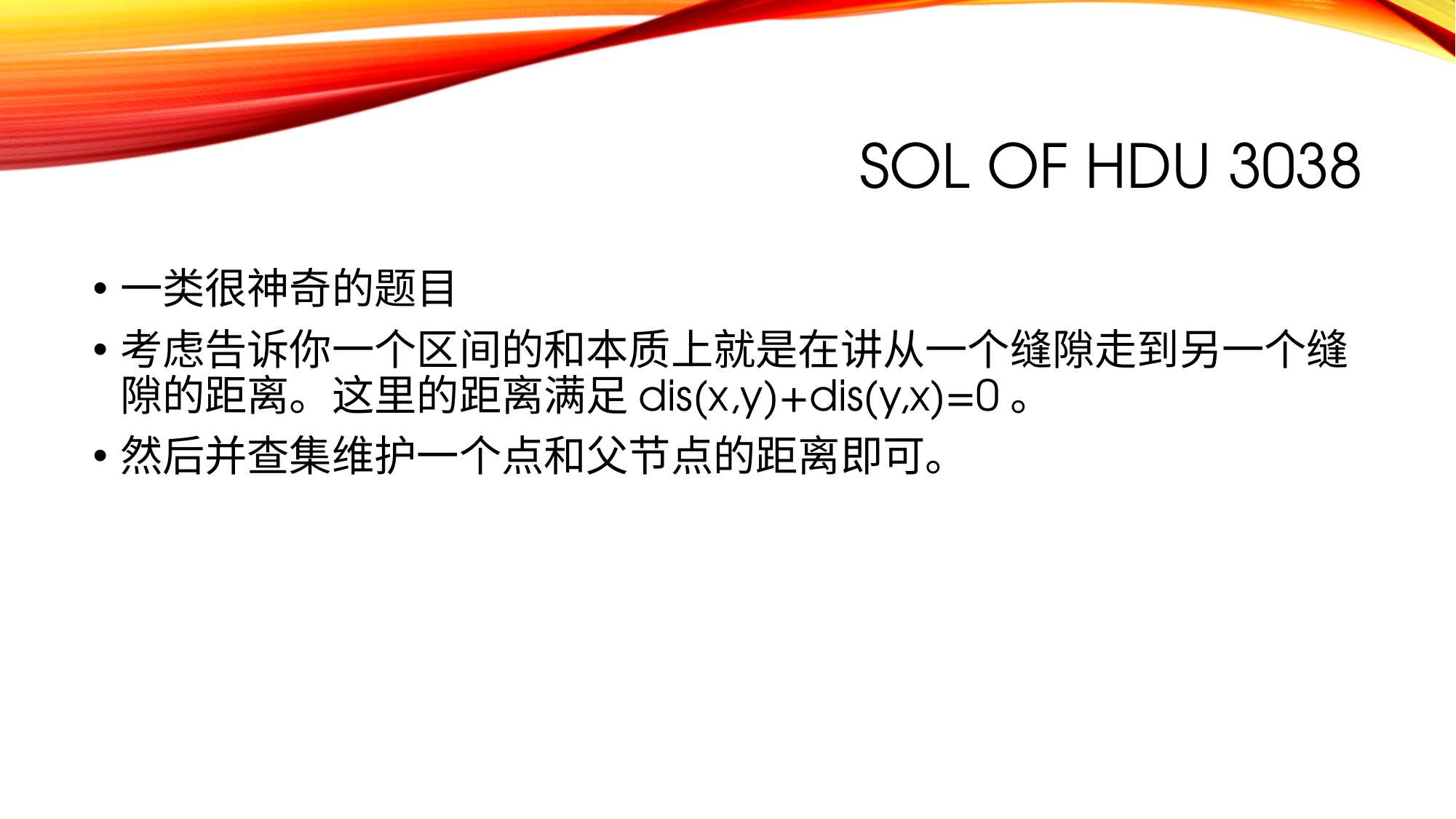

# sol of HDU 3038
一类很神奇的题目
考虑告诉你一个区间的和本质上就是在讲从一个缝隙走到另一个缝隙的距离。这里的距离满足dis(x,y)+dis(y,x)=0。
然后并查集维护一个点和父节点的距离即可。